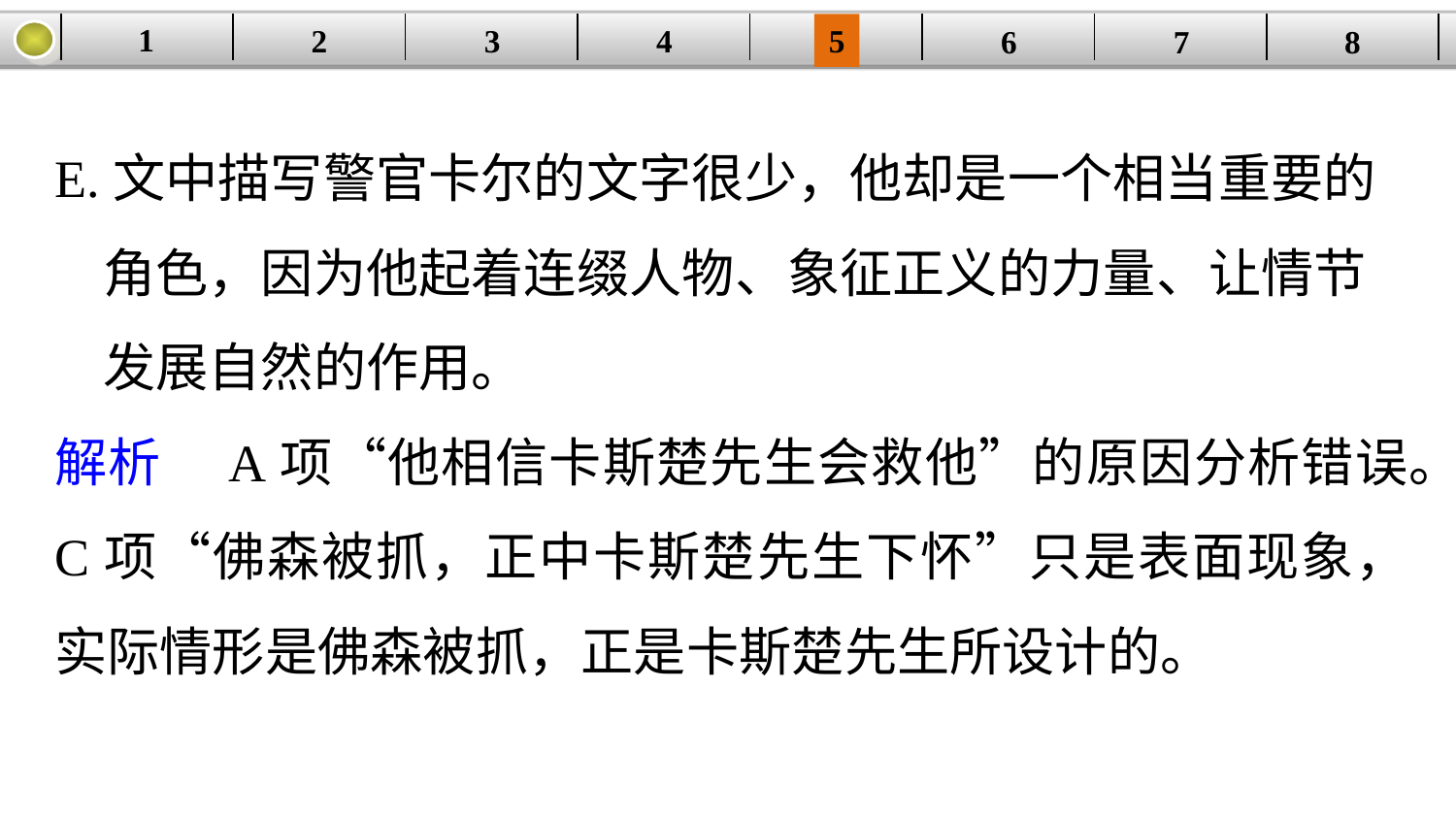

1
2
3
4
|  |  |  |  |  |  |  |  |
| --- | --- | --- | --- | --- | --- | --- | --- |
5
6
7
8

E.文中描写警官卡尔的文字很少，他却是一个相当重要的
   角色，因为他起着连缀人物、象征正义的力量、让情节
   发展自然的作用。
解析　A项“他相信卡斯楚先生会救他”的原因分析错误。
C项“佛森被抓，正中卡斯楚先生下怀”只是表面现象，实际情形是佛森被抓，正是卡斯楚先生所设计的。